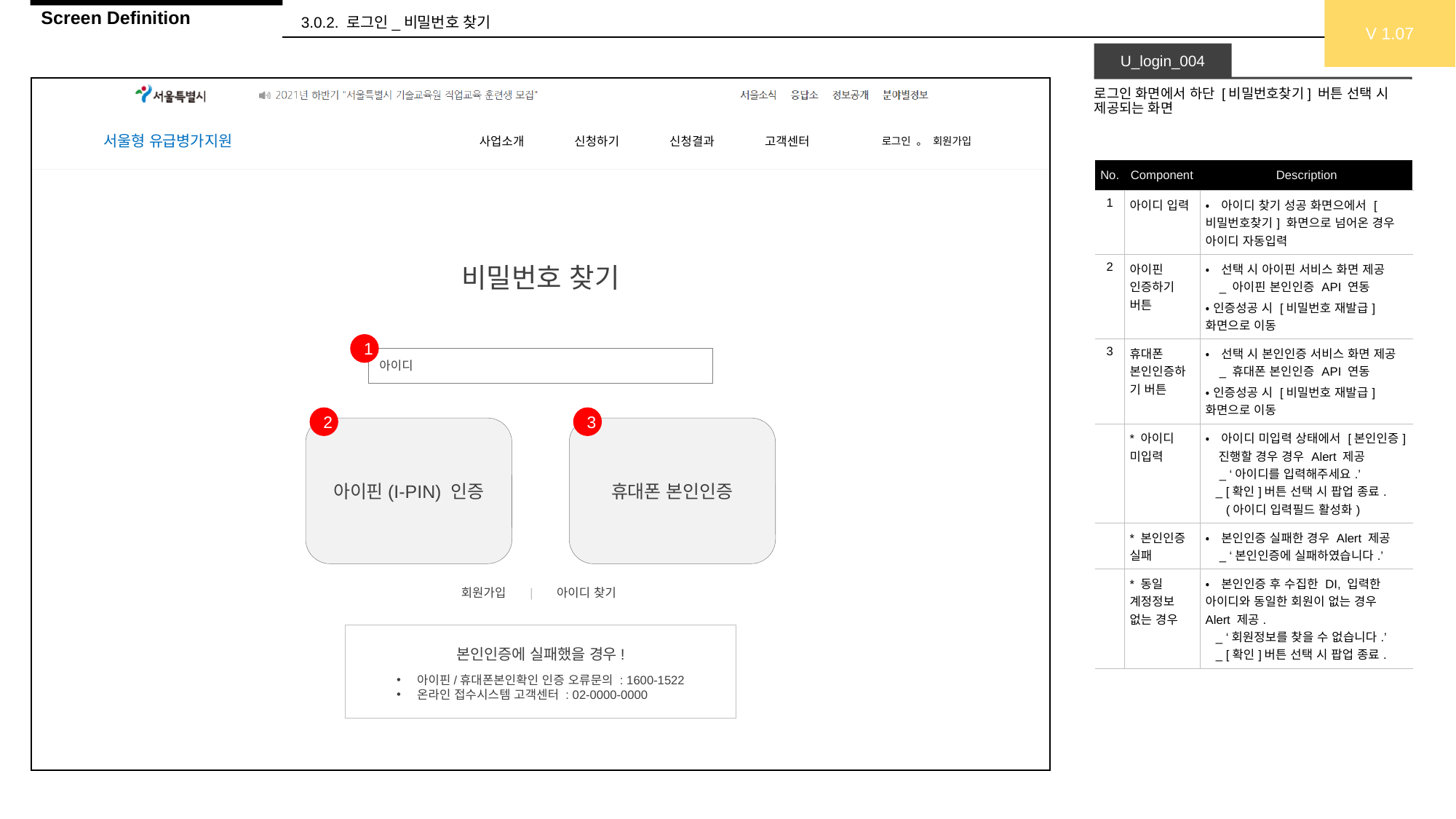

V 1.07
Screen Definition
3.0.2. 로그인_비밀번호 찾기
U_login_004

로그인 화면에서 하단 [비밀번호찾기] 버튼 선택 시 제공되는 화면
| No. | Component | Description |
| --- | --- | --- |
| 1 | 아이디 입력 | •아이디 찾기 성공 화면으에서 [비밀번호찾기] 화면으로 넘어온 경우 아이디 자동입력 |
| 2 | 아이핀 인증하기 버튼 | •선택 시 아이핀 서비스 화면 제공 \_ 아이핀 본인인증 API 연동 •인증성공 시 [비밀번호 재발급] 화면으로 이동 |
| 3 | 휴대폰 본인인증하기 버튼 | •선택 시 본인인증 서비스 화면 제공 \_ 휴대폰 본인인증 API 연동 •인증성공 시 [비밀번호 재발급] 화면으로 이동 |
|  | \* 아이디 미입력 | •아이디 미입력 상태에서 [본인인증] 진행할 경우 경우 Alert 제공 \_ ‘아이디를 입력해주세요.’ \_ [확인]버튼 선택 시 팝업 종료. (아이디 입력필드 활성화) |
|  | \* 본인인증 실패 | •본인인증 실패한 경우 Alert 제공 \_ ‘본인인증에 실패하였습니다.’ |
|  | \* 동일 계정정보 없는 경우 | •본인인증 후 수집한 DI, 입력한 아이디와 동일한 회원이 없는 경우 Alert 제공. \_ ‘회원정보를 찾을 수 없습니다.’ \_ [확인]버튼 선택 시 팝업 종료. |
비밀번호 찾기
1
아이디
2
3
아이핀(I-PIN) 인증
휴대폰 본인인증
회원가입      |      아이디 찾기

본인인증에 실패했을 경우!
아이핀/휴대폰본인확인 인증 오류문의 : 1600-1522
온라인 접수시스템 고객센터 : 02-0000-0000